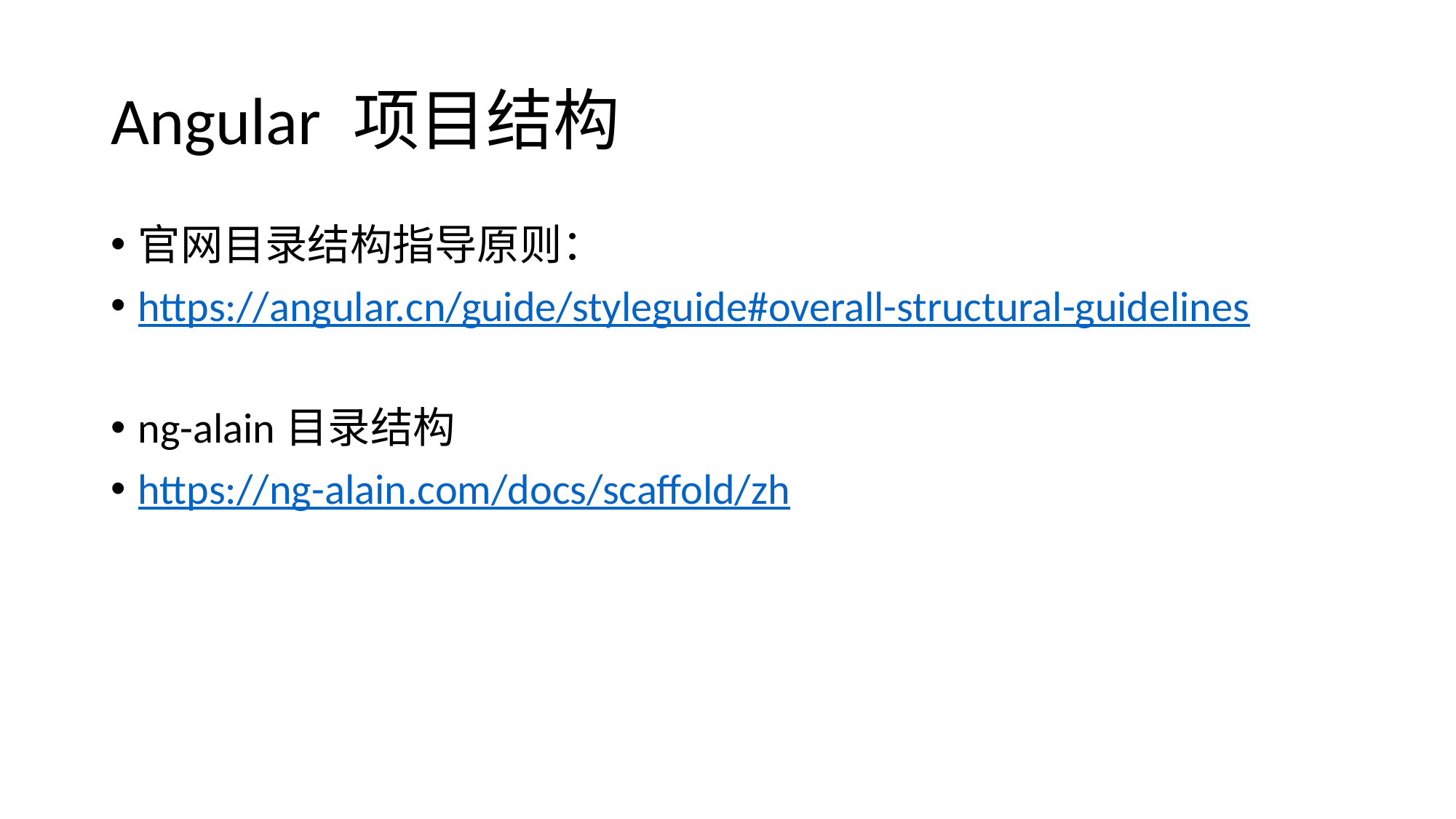

# Angular 项目结构
官网目录结构指导原则：
https://angular.cn/guide/styleguide#overall-structural-guidelines

ng-alain目录结构
https://ng-alain.com/docs/scaffold/zh